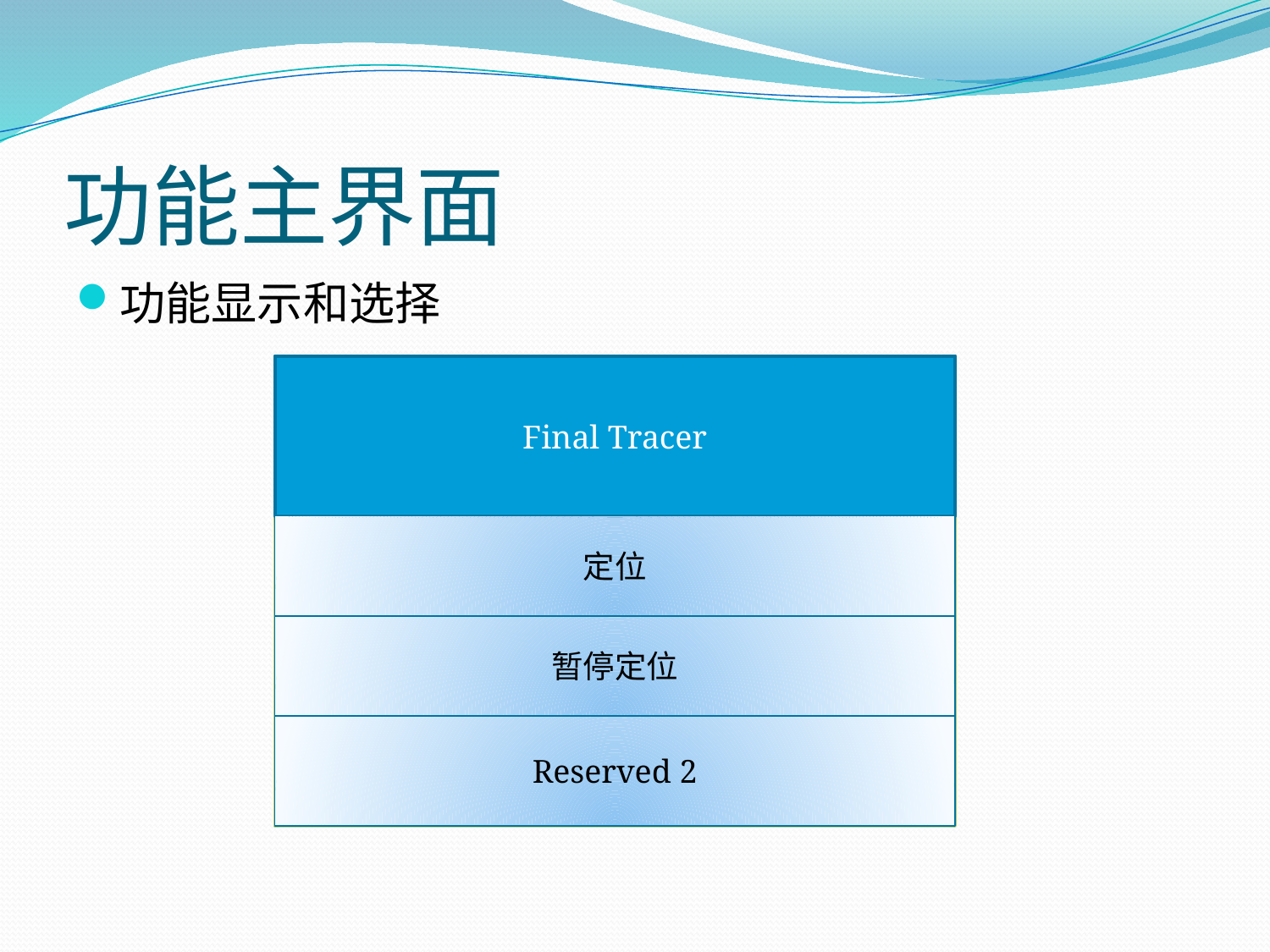

# 功能主界面
功能显示和选择

Final Tracer
定位
暂停定位
Reserved 2